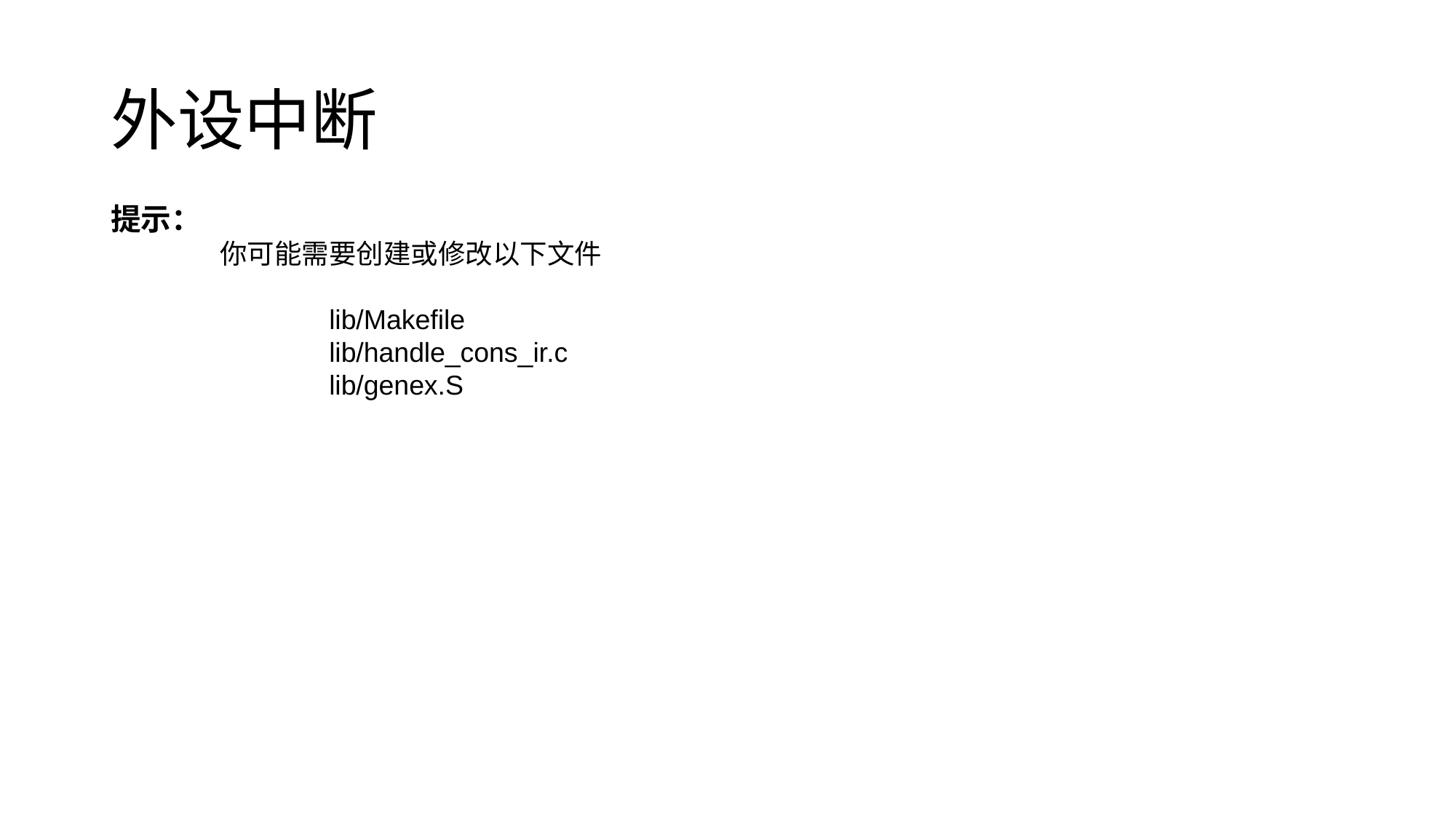

# 外设中断
提示：
	你可能需要创建或修改以下文件

		lib/Makefile
		lib/handle_cons_ir.c
		lib/genex.S